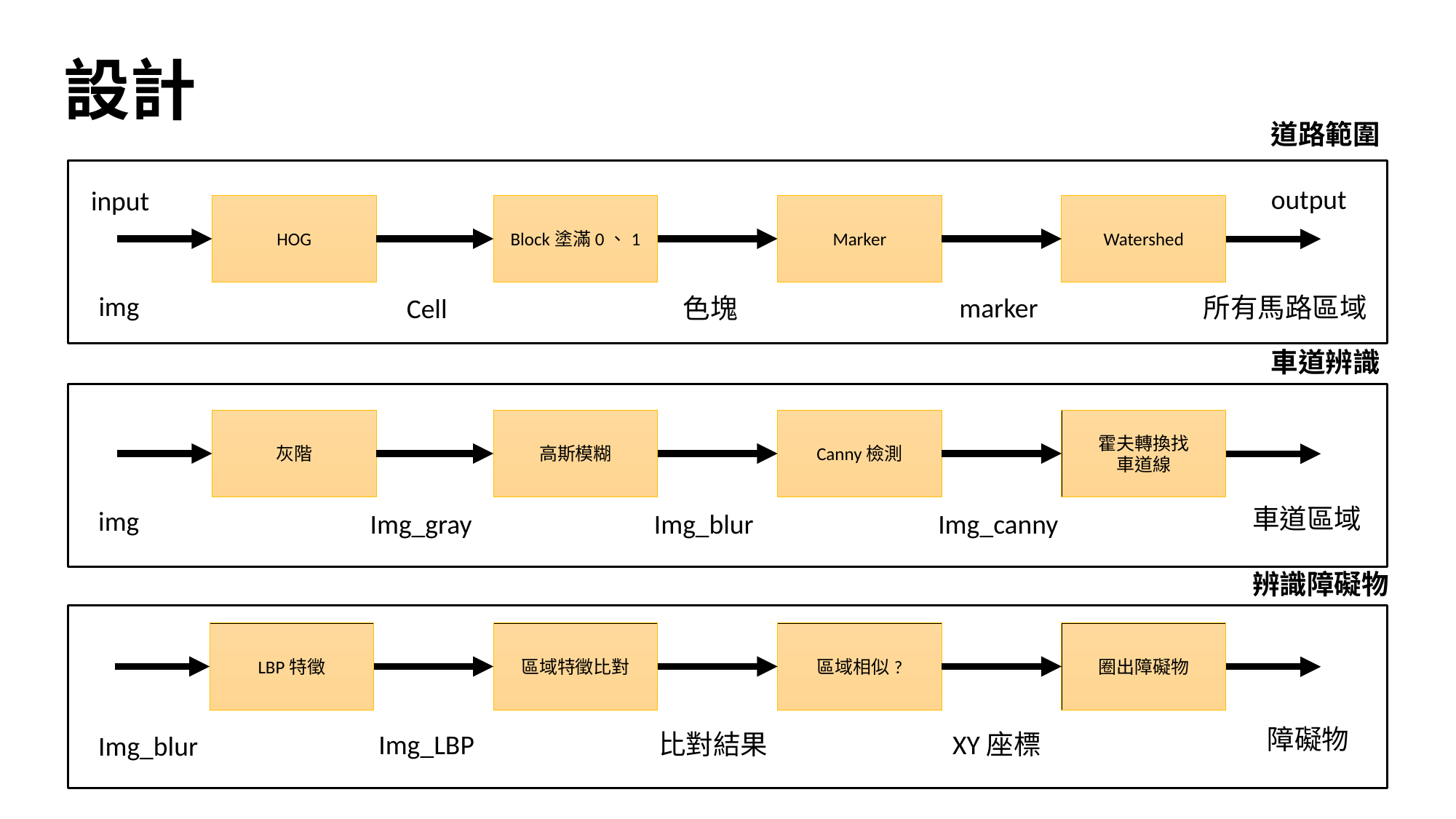

# 設計
道路範圍

output
input
HOG
Block塗滿0、1
Watershed
Marker
img
marker
所有馬路區域
Cell
色塊
車道辨識

灰階
高斯模糊
霍夫轉換找
車道線
Canny檢測
車道區域
img
Img_gray
Img_blur
Img_canny
辨識障礙物

LBP特徵
區域特徵比對
圈出障礙物
區域相似?
障礙物
Img_LBP
比對結果
XY座標
Img_blur